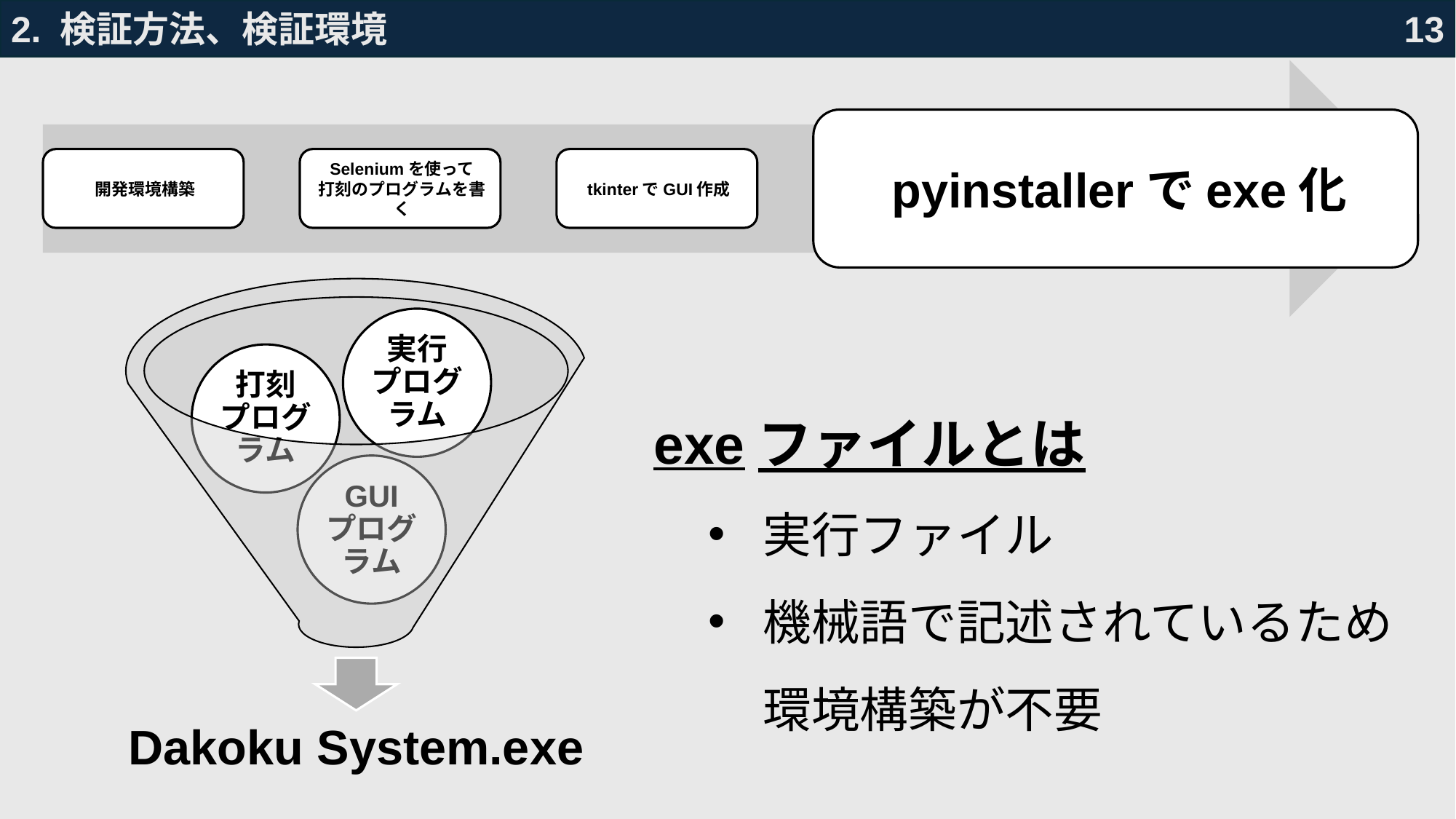

13
2. 検証方法、検証環境
開発環境構築
Seleniumを使って
打刻のプログラムを書く
tkinterでGUI作成
pyinstallerでexe化
Dakoku System.exe
GUI
プログラム
打刻
プログラム
実行
プログラム
exeファイルとは
実行ファイル
機械語で記述されているため環境構築が不要